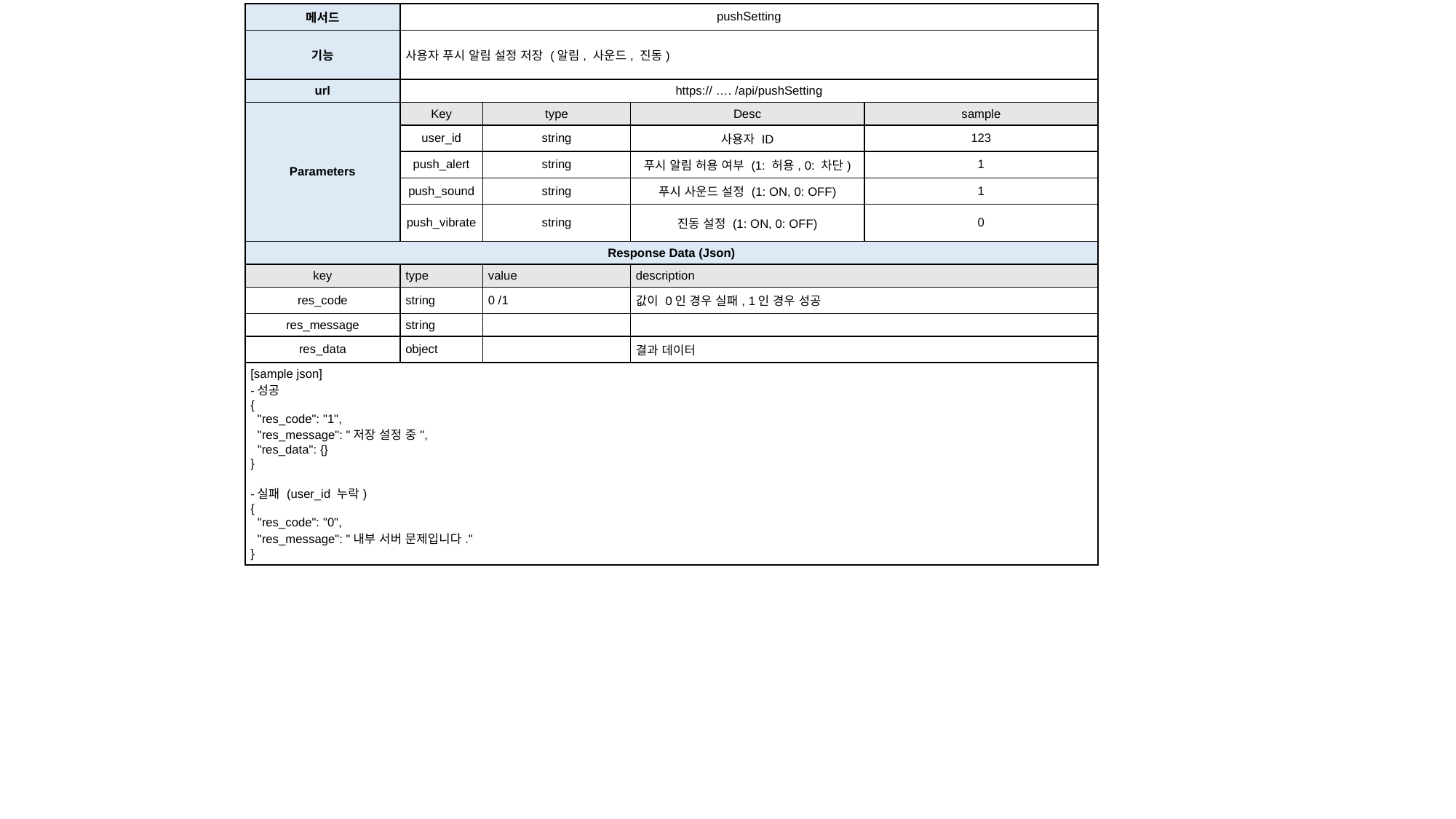

| 메서드 | pushSetting |  |  |  |
| --- | --- | --- | --- | --- |
| 기능 | 사용자 푸시 알림 설정 저장 (알림, 사운드, 진동) |  |  |  |
| url | https:// …. /api/pushSetting |  |  |  |
| Parameters | Key | type | Desc | sample |
|  | user\_id | string | 사용자 ID | 123 |
|  | push\_alert | string | 푸시 알림 허용 여부 (1: 허용, 0: 차단) | 1 |
|  | push\_sound | string | 푸시 사운드 설정 (1: ON, 0: OFF) | 1 |
|  | push\_vibrate | string | 진동 설정 (1: ON, 0: OFF) | 0 |
| Response Data (Json) |  |  |  |  |
| key | type | value | description |  |
| res\_code | string | 0 /1 | 값이 0인 경우 실패, 1인 경우 성공 |  |
| res\_message | string |  |  |  |
| res\_data | object |  | 결과 데이터 |  |
| [sample json] -성공 { "res\_code": "1", "res\_message": "저장 설정 중", "res\_data": {} } -실패 (user\_id 누락) { "res\_code": "0", "res\_message": "내부 서버 문제입니다." } |  |  |  |  |